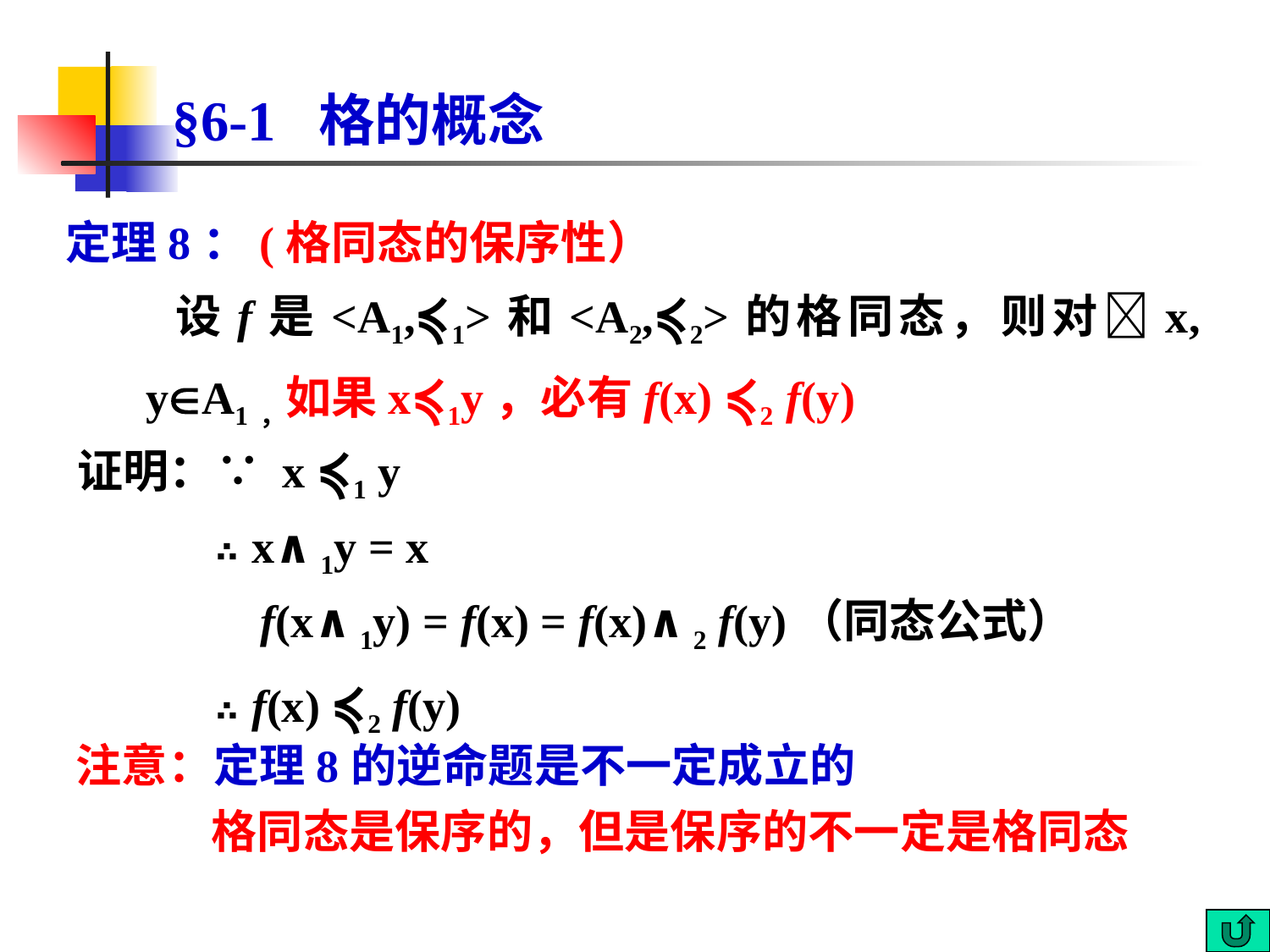

# §6-1  格的概念
定理8：(格同态的保序性）
      设f是<A1,≼1>和<A2,≼2>的格同态，则对∀x, y∈A1，如果x≼1y，必有f(x) ≼2  f(y)
证明：∵ x ≼1 y
            ∴ x∧1y = x
                f(x∧1y) = f(x) = f(x)∧2 f(y)（同态公式）
            ∴ f(x) ≼2 f(y)
注意：定理8的逆命题是不一定成立的
            格同态是保序的，但是保序的不一定是格同态
37